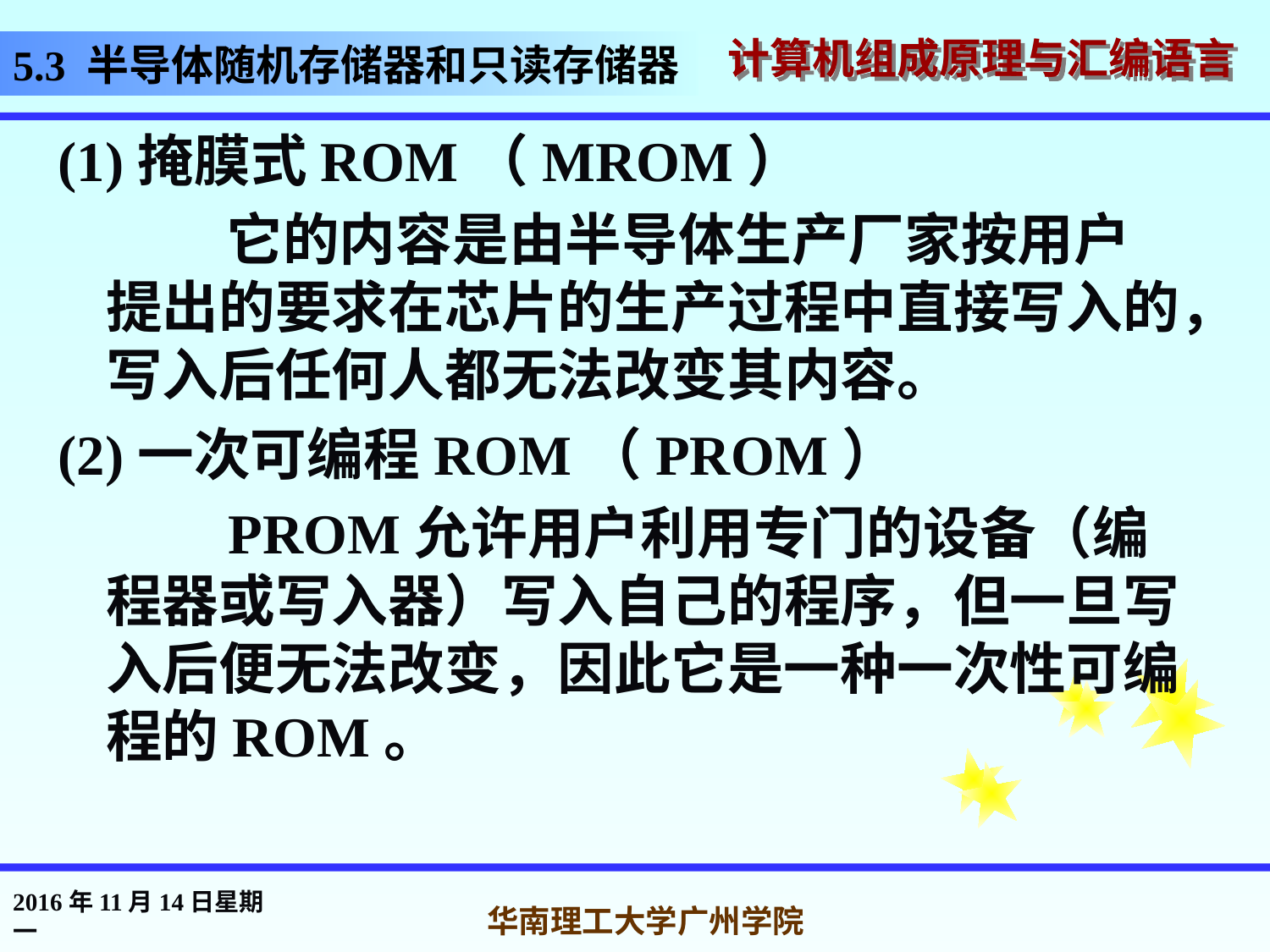

# 5.3 半导体随机存储器和只读存储器
(1)掩膜式ROM（MROM）
            它的内容是由半导体生产厂家按用户提出的要求在芯片的生产过程中直接写入的，写入后任何人都无法改变其内容。
(2)一次可编程ROM（PROM）
            PROM允许用户利用专门的设备（编程器或写入器）写入自己的程序，但一旦写入后便无法改变，因此它是一种一次性可编程的ROM。
2016年11月14日星期一
华南理工大学广州学院